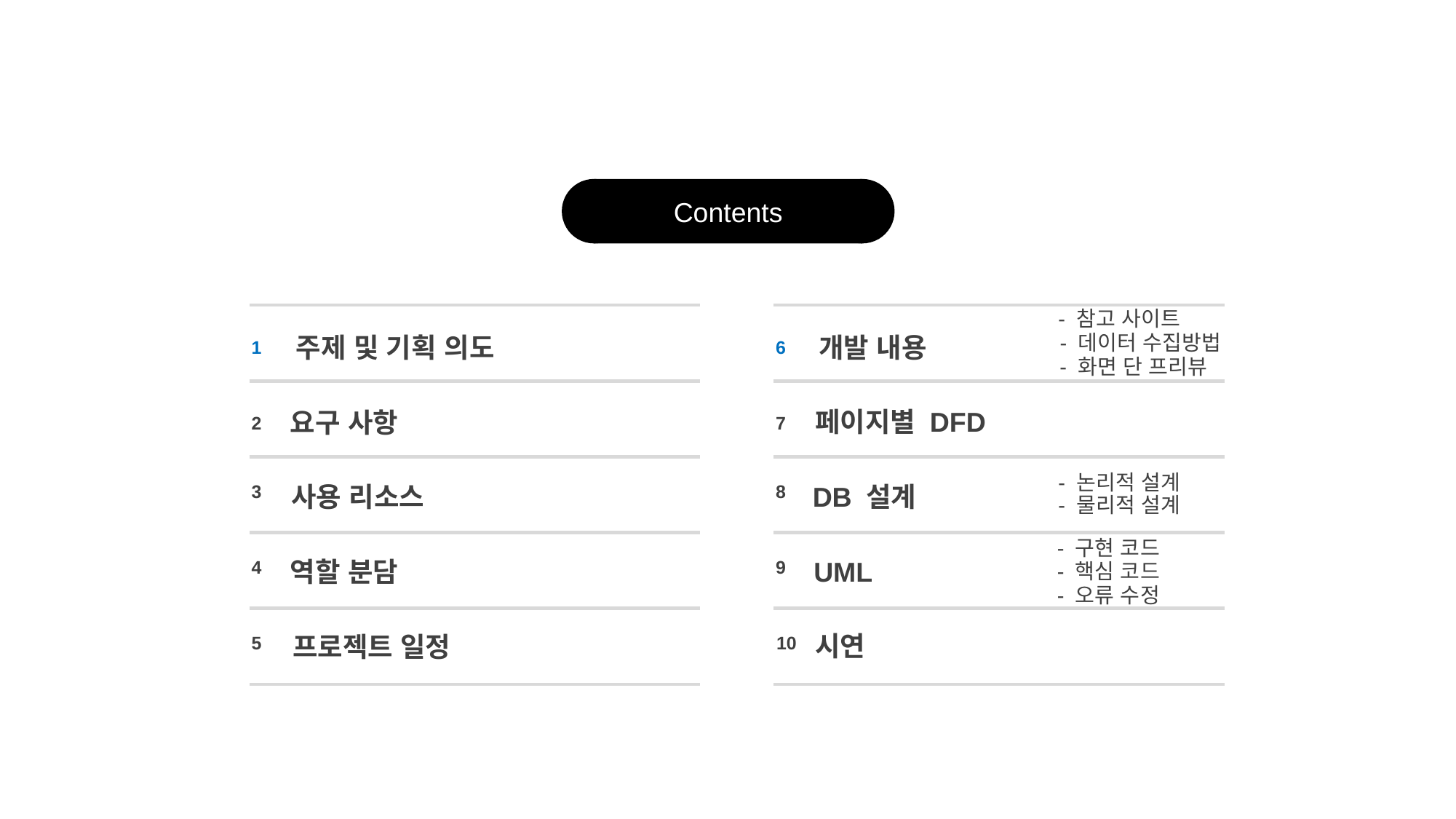

Contents

- 참고 사이트
주제 및 기획 의도
1
요구 사항
2
3
사용 리소스
역할 분담
4
프로젝트 일정
5
개발 내용
6
페이지별 DFD
7
DB 설계
8
UML
9
시연
10
- 데이터 수집방법
- 화면 단 프리뷰
- 논리적 설계
- 물리적 설계
- 구현 코드
- 핵심 코드
- 오류 수정